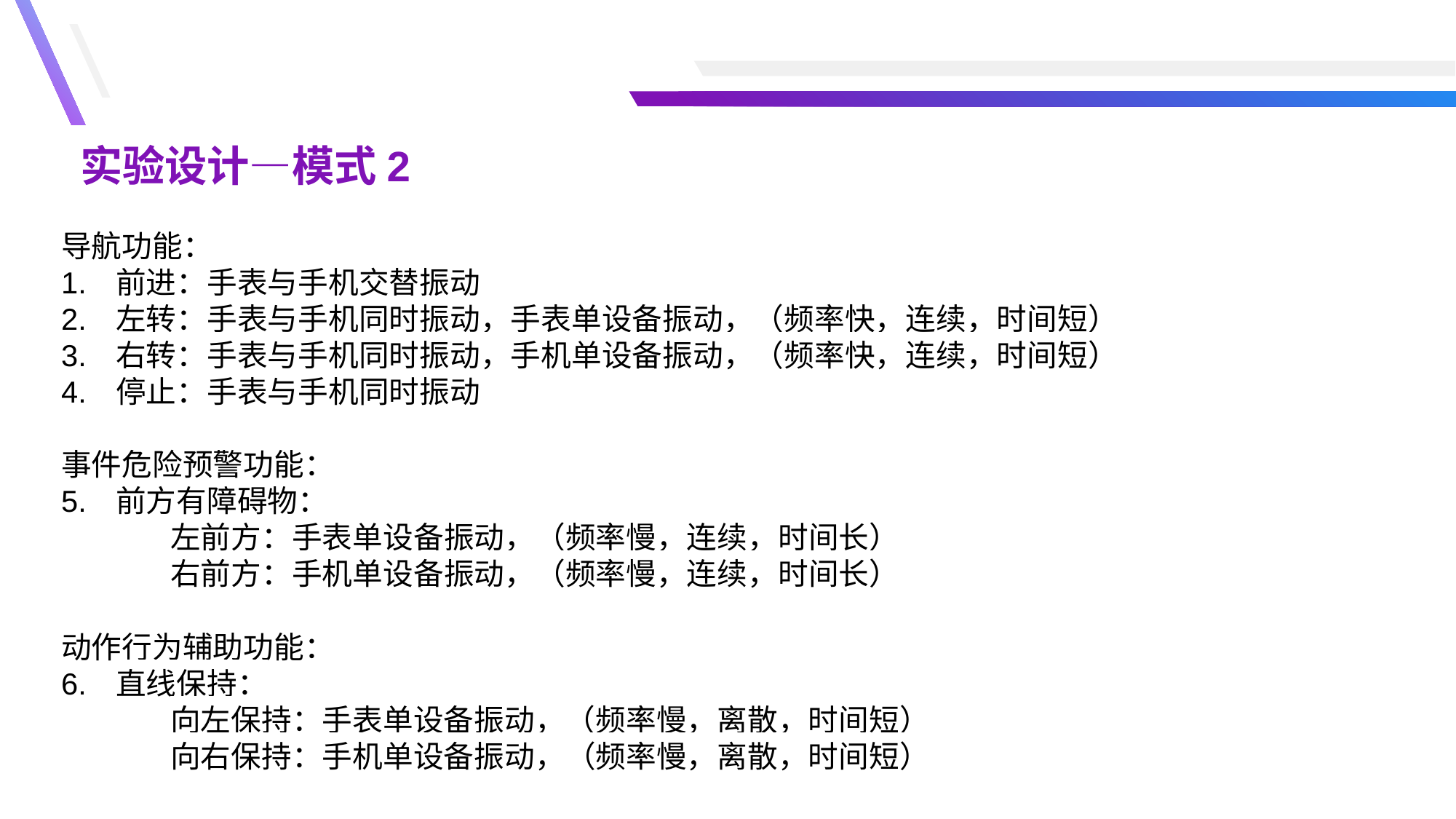

实验设计—模式2
导航功能：
前进：手表与手机交替振动
左转：手表与手机同时振动，手表单设备振动，（频率快，连续，时间短）
右转：手表与手机同时振动，手机单设备振动，（频率快，连续，时间短）
停止：手表与手机同时振动

事件危险预警功能：
前方有障碍物：
   	左前方：手表单设备振动，（频率慢，连续，时间长）
	右前方：手机单设备振动，（频率慢，连续，时间长）

动作行为辅助功能：
直线保持：
	向左保持：手表单设备振动，（频率慢，离散，时间短）
	向右保持：手机单设备振动，（频率慢，离散，时间短）